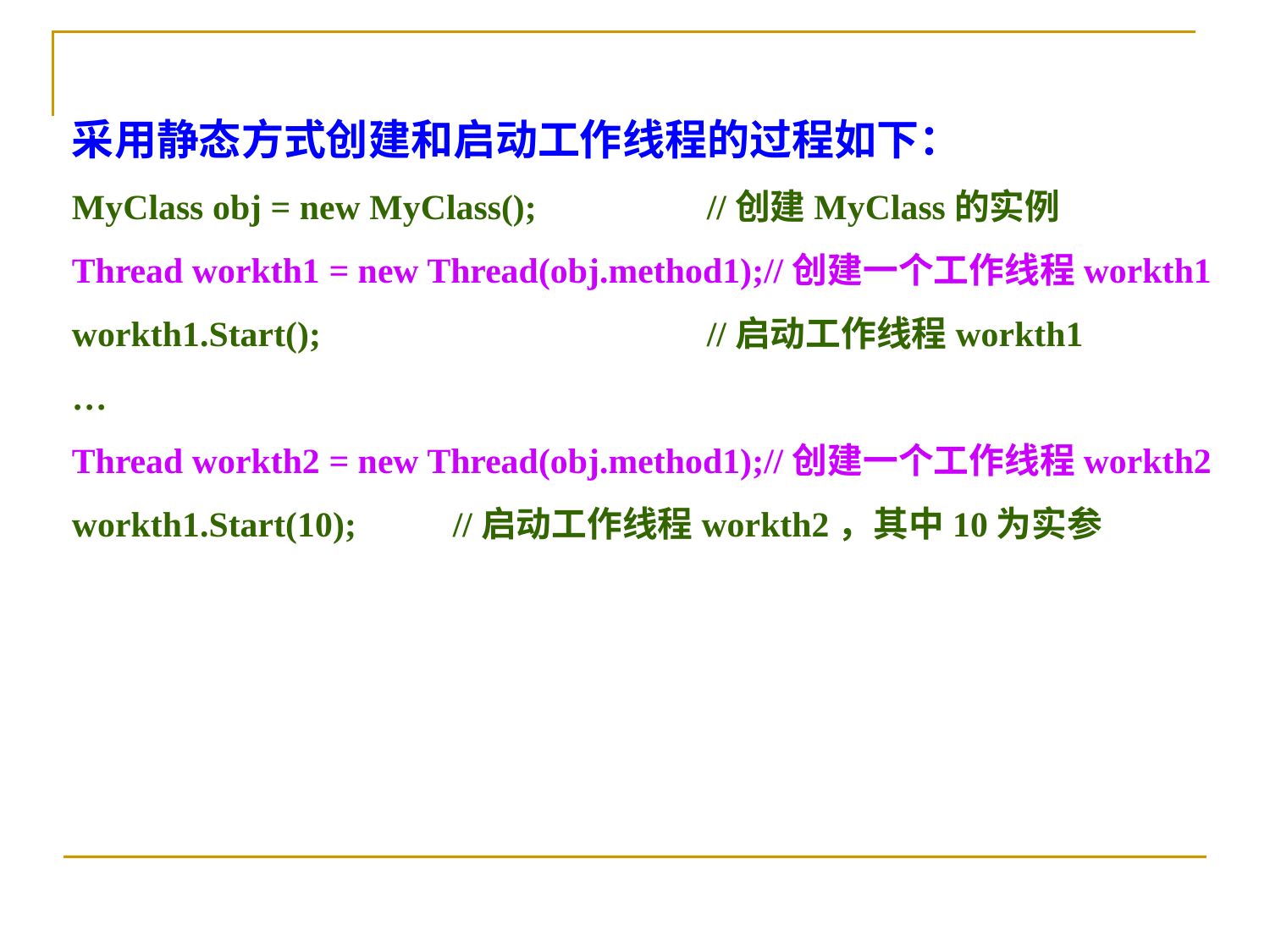

采用静态方式创建和启动工作线程的过程如下：
MyClass obj = new MyClass();		//创建MyClass的实例
Thread workth1 = new Thread(obj.method1);//创建一个工作线程workth1
workth1.Start();				//启动工作线程workth1
…
Thread workth2 = new Thread(obj.method1);//创建一个工作线程workth2
workth1.Start(10);	//启动工作线程workth2，其中10为实参